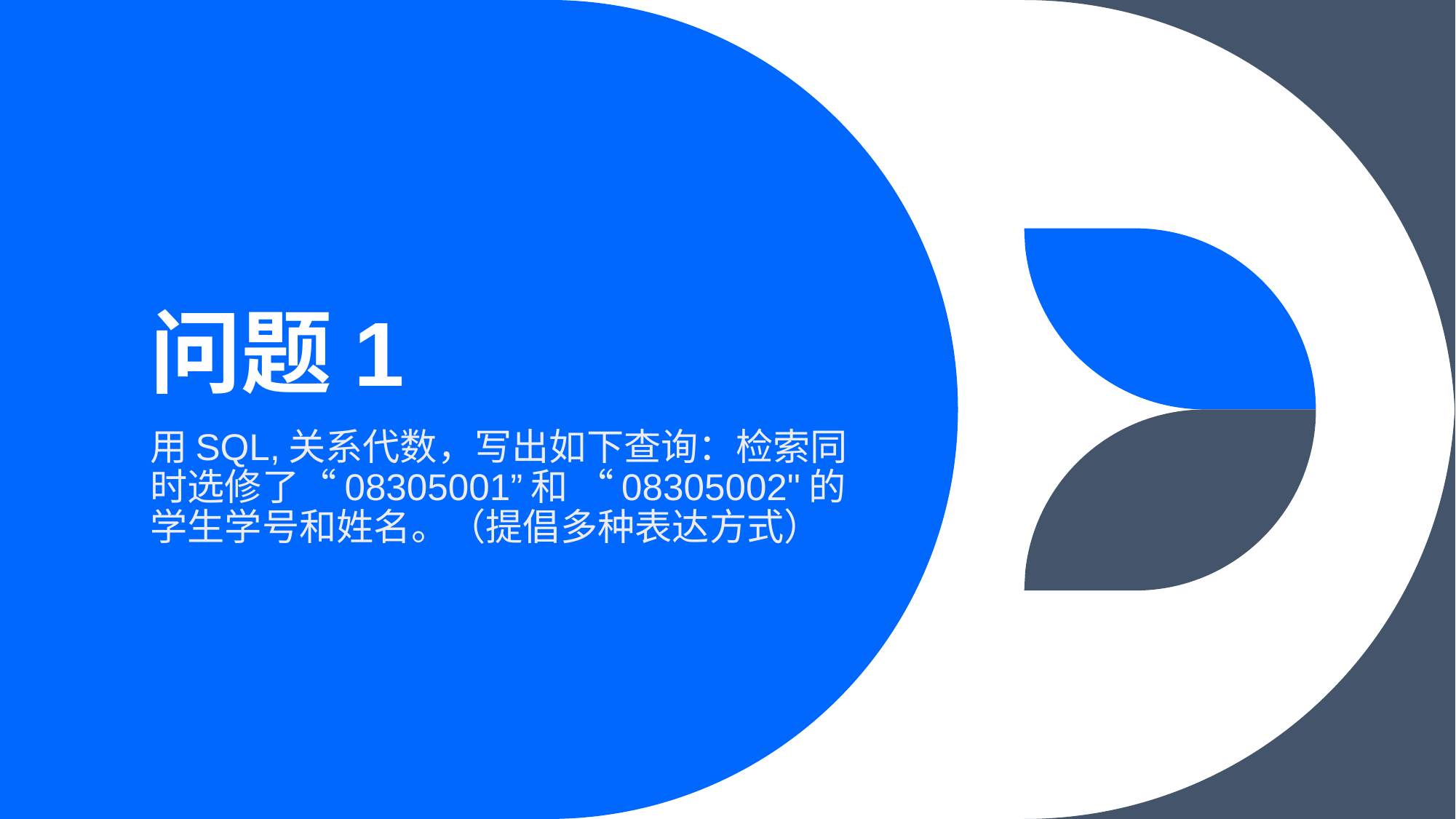

# 问题1
用SQL,关系代数，写出如下查询：检索同时选修了“08305001”和 “08305002"的学生学号和姓名。（提倡多种表达方式）